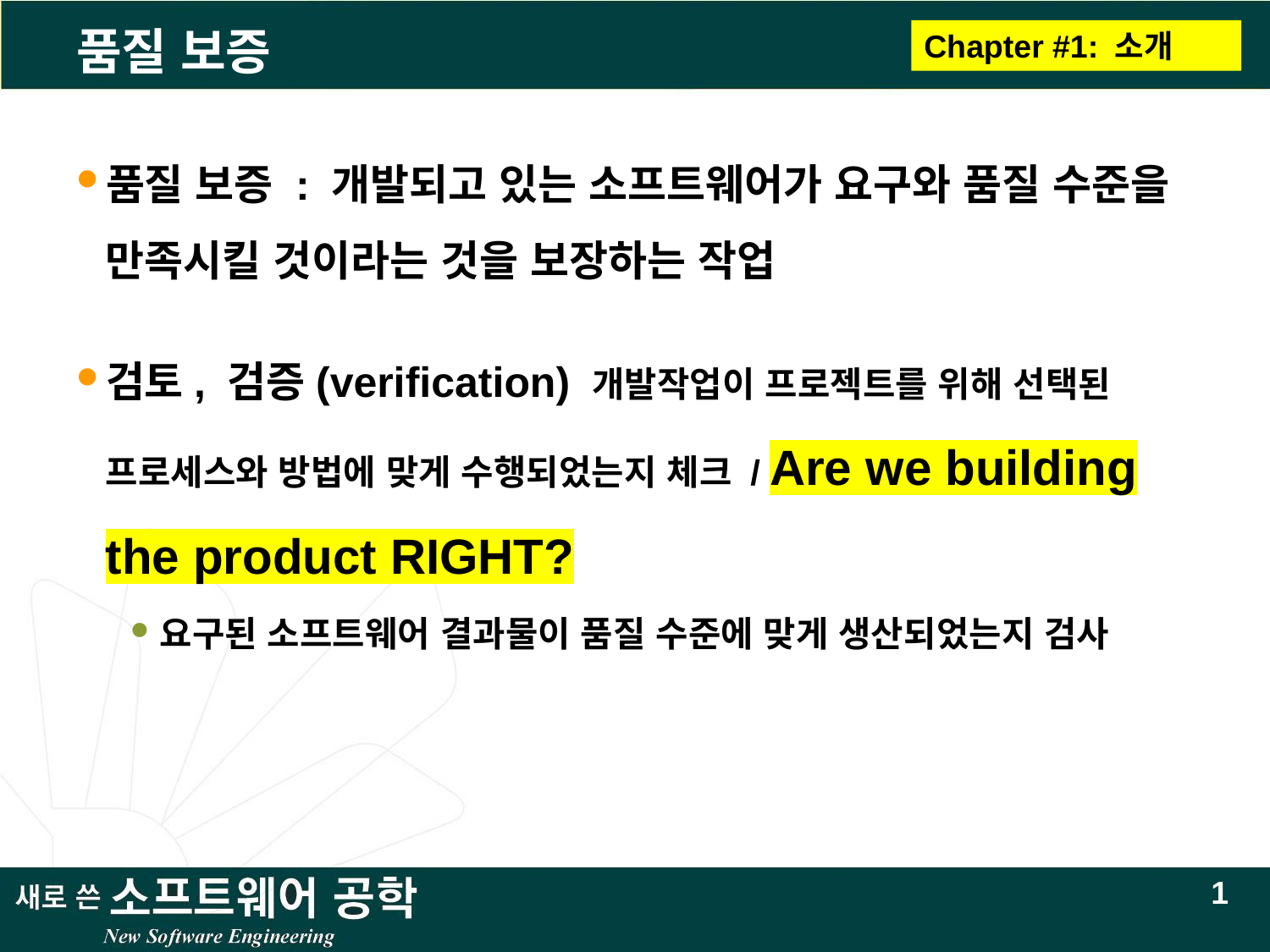

# 품질 보증
Chapter #1: 소개
품질 보증 : 개발되고 있는 소프트웨어가 요구와 품질 수준을 만족시킬 것이라는 것을 보장하는 작업

검토, 검증(verification) 개발작업이 프로젝트를 위해 선택된 프로세스와 방법에 맞게 수행되었는지 체크 / Are we building the product RIGHT?
요구된 소프트웨어 결과물이 품질 수준에 맞게 생산되었는지 검사

1